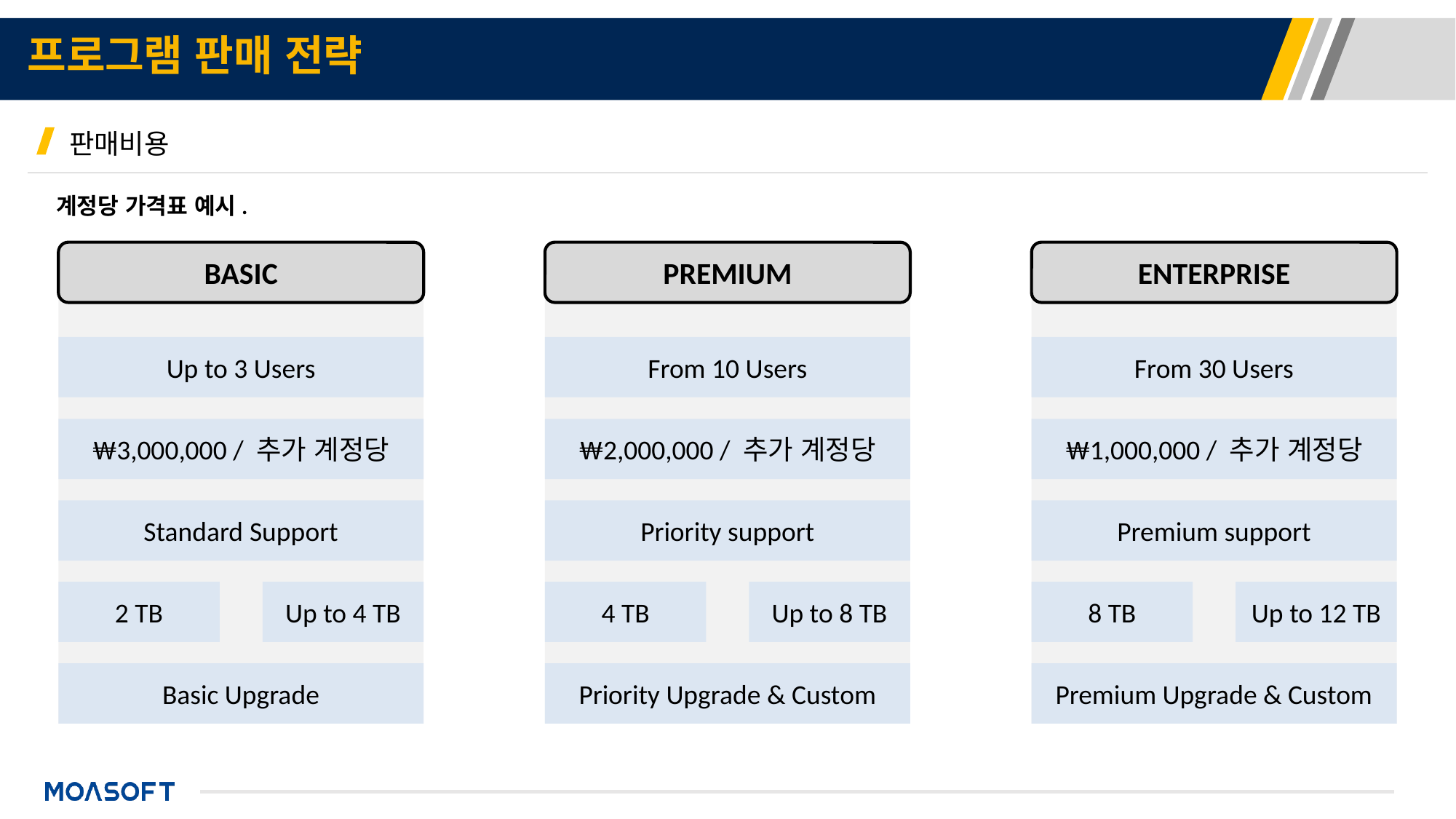

# 프로그램 판매 전략
판매비용

계정당 가격표 예시.

PREMIUM

ENTERPRISE
BASIC
Up to 3 Users
From 10 Users
From 30 Users
₩3,000,000 / 추가 계정당
₩2,000,000 / 추가 계정당
₩1,000,000 / 추가 계정당
Standard Support
Priority support
Premium support
2 TB
Up to 4 TB
4 TB
Up to 8 TB
8 TB
Up to 12 TB
Basic Upgrade
Priority Upgrade & Custom
Premium Upgrade & Custom